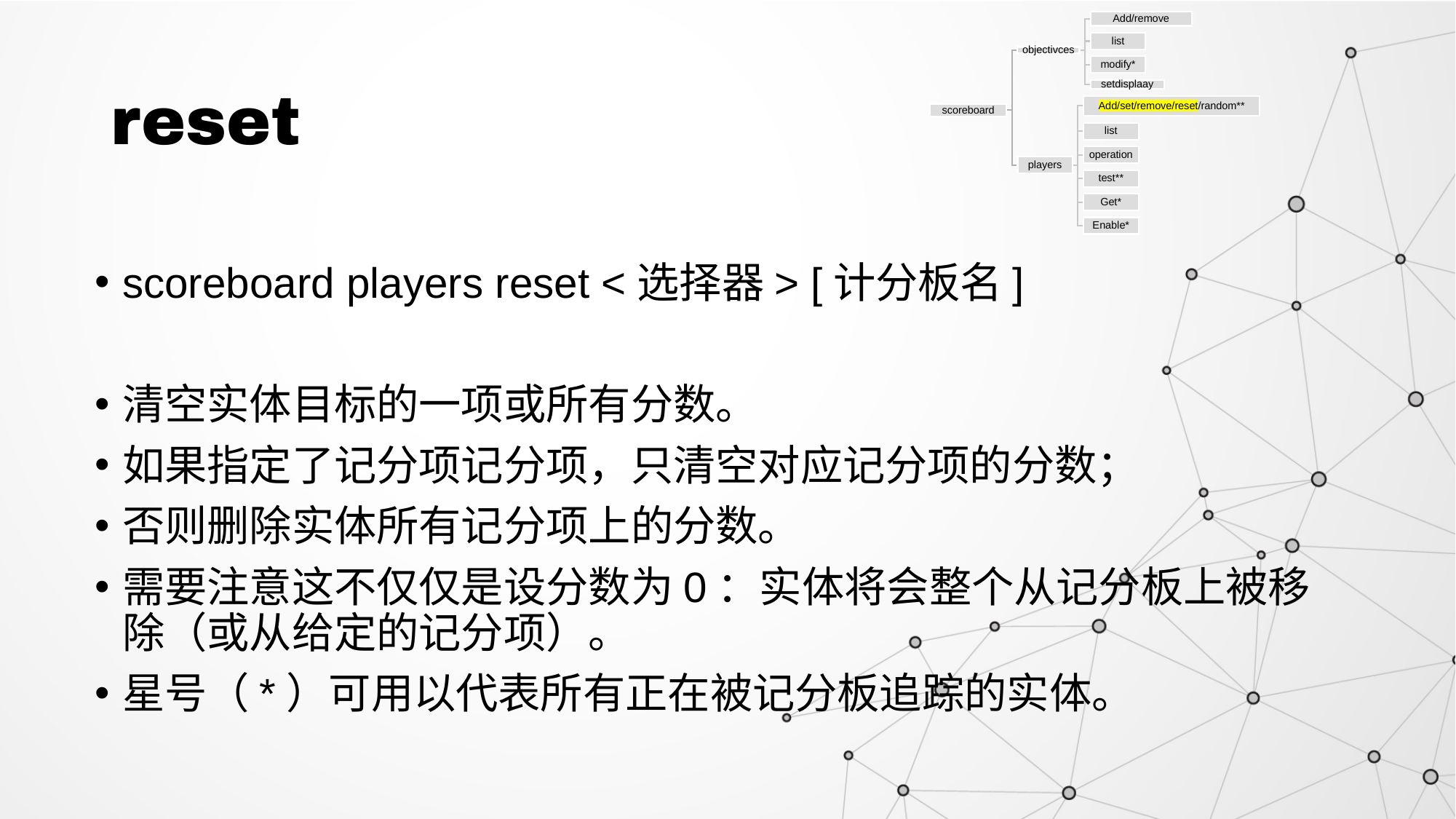

scoreboard
objectivces
Add/remove
list
modify*
setdisplaay
players
Add/set/remove/reset/random**
list
operation
test**
Get*
Enable*
# reset
scoreboard players reset <选择器> [计分板名]

清空实体目标的一项或所有分数。
如果指定了记分项记分项，只清空对应记分项的分数；
否则删除实体所有记分项上的分数。
需要注意这不仅仅是设分数为0：实体将会整个从记分板上被移除（或从给定的记分项）。
星号（*）可用以代表所有正在被记分板追踪的实体。